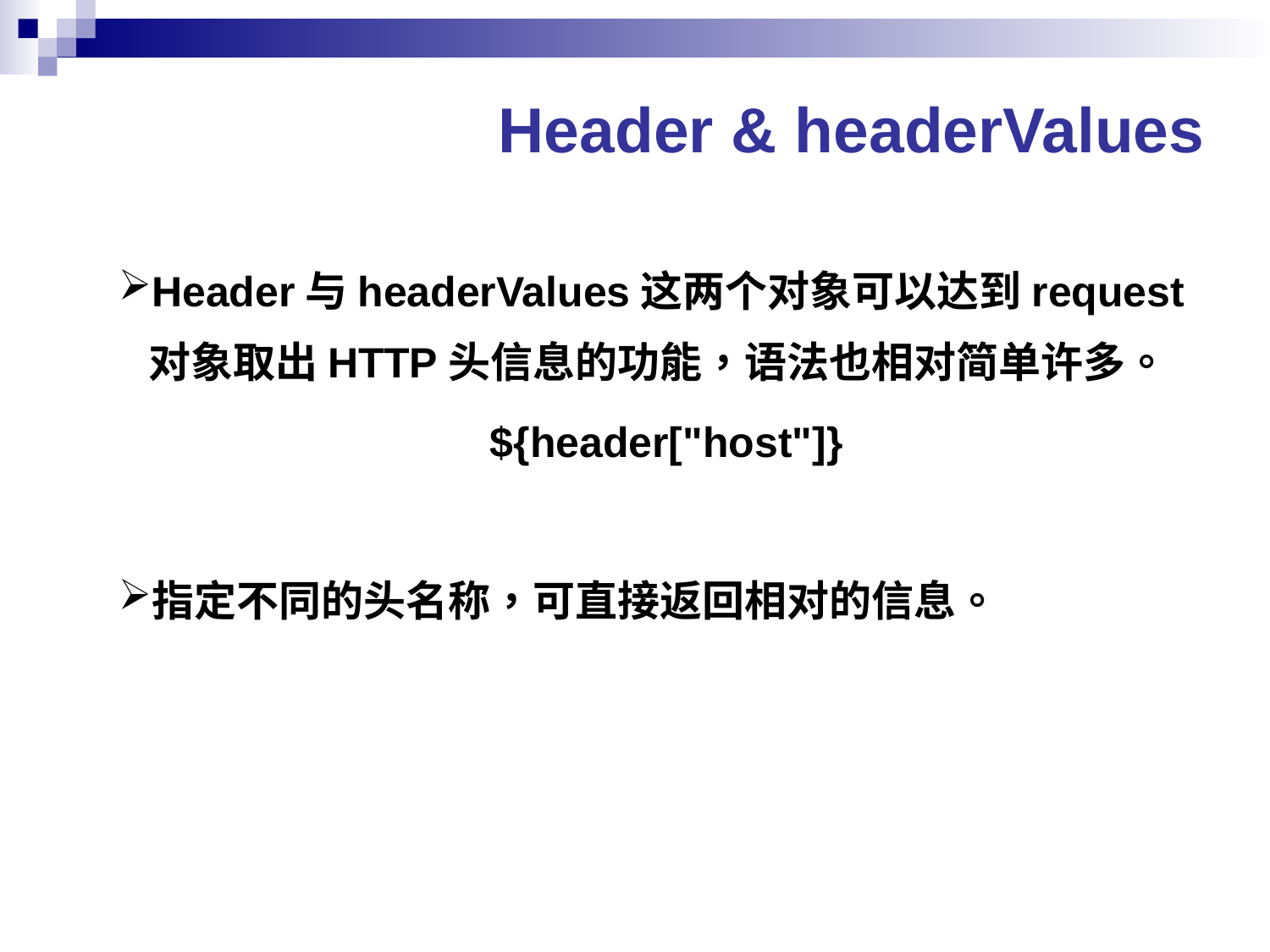

Header & headerValues
Header与headerValues这两个对象可以达到request对象取出HTTP头信息的功能，语法也相对简单许多。
${header["host"]}

指定不同的头名称，可直接返回相对的信息。
15